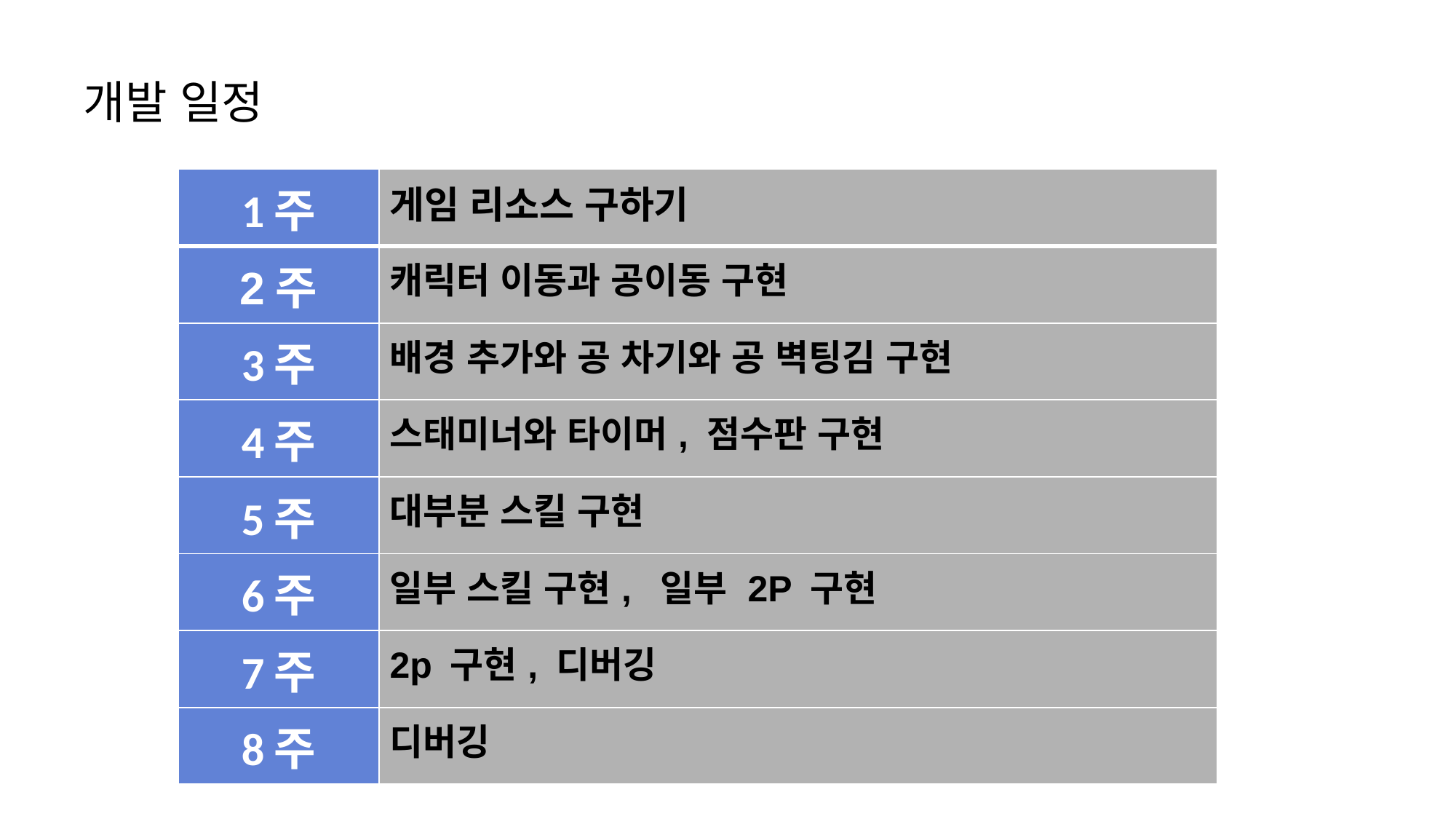

# 개발 일정
| 1주 | 게임 리소스 구하기 |
| --- | --- |
| 2주 | 캐릭터 이동과 공이동 구현 |
| 3주 | 배경 추가와 공 차기와 공 벽팅김 구현 |
| 4주 | 스태미너와 타이머, 점수판 구현 |
| 5주 | 대부분 스킬 구현 |
| 6주 | 일부 스킬 구현, 일부 2P 구현 |
| 7주 | 2p 구현, 디버깅 |
| 8주 | 디버깅 |